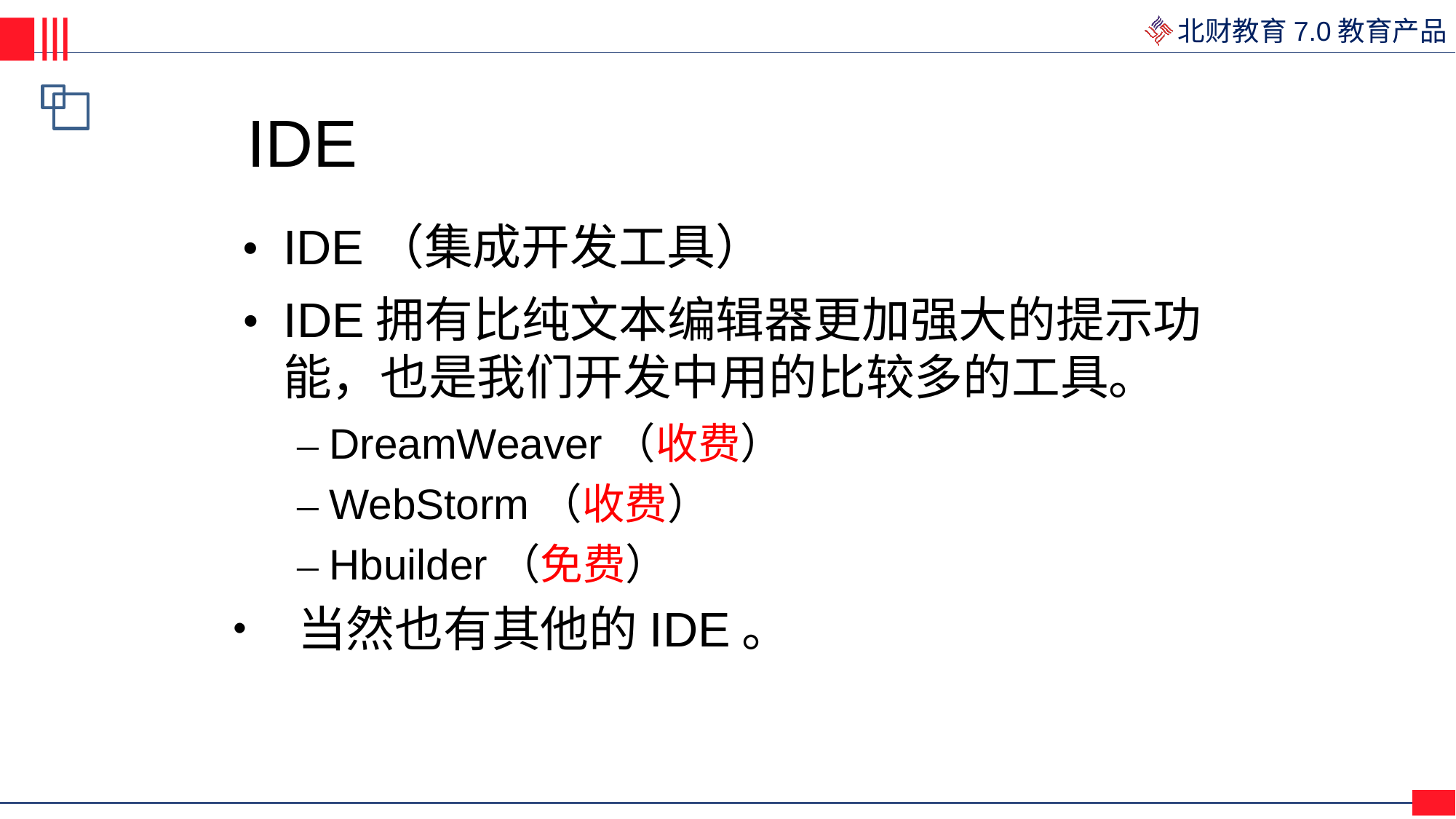

IDE
•  IDE（集成开发工具）
•  IDE拥有比纯文本编辑器更加强大的提示功
	能，也是我们开发中用的比较多的工具。
– DreamWeaver（收费）
– WebStorm（收费）
– Hbuilder（免费）
•  当然也有其他的IDE。